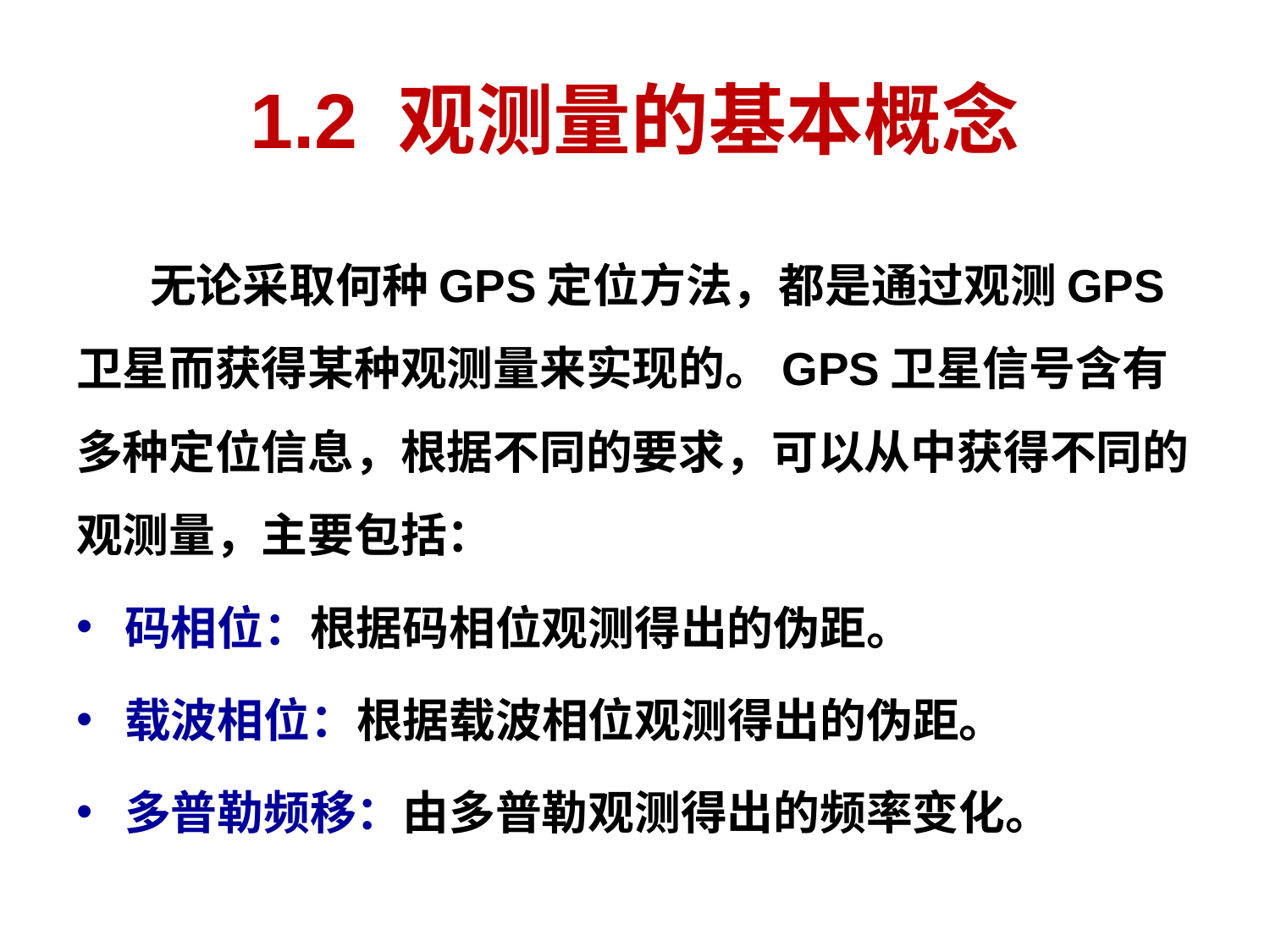

# 1.2 观测量的基本概念
      无论采取何种GPS定位方法，都是通过观测GPS卫星而获得某种观测量来实现的。GPS卫星信号含有多种定位信息，根据不同的要求，可以从中获得不同的观测量，主要包括：
码相位：根据码相位观测得出的伪距。
载波相位：根据载波相位观测得出的伪距。
多普勒频移：由多普勒观测得出的频率变化。